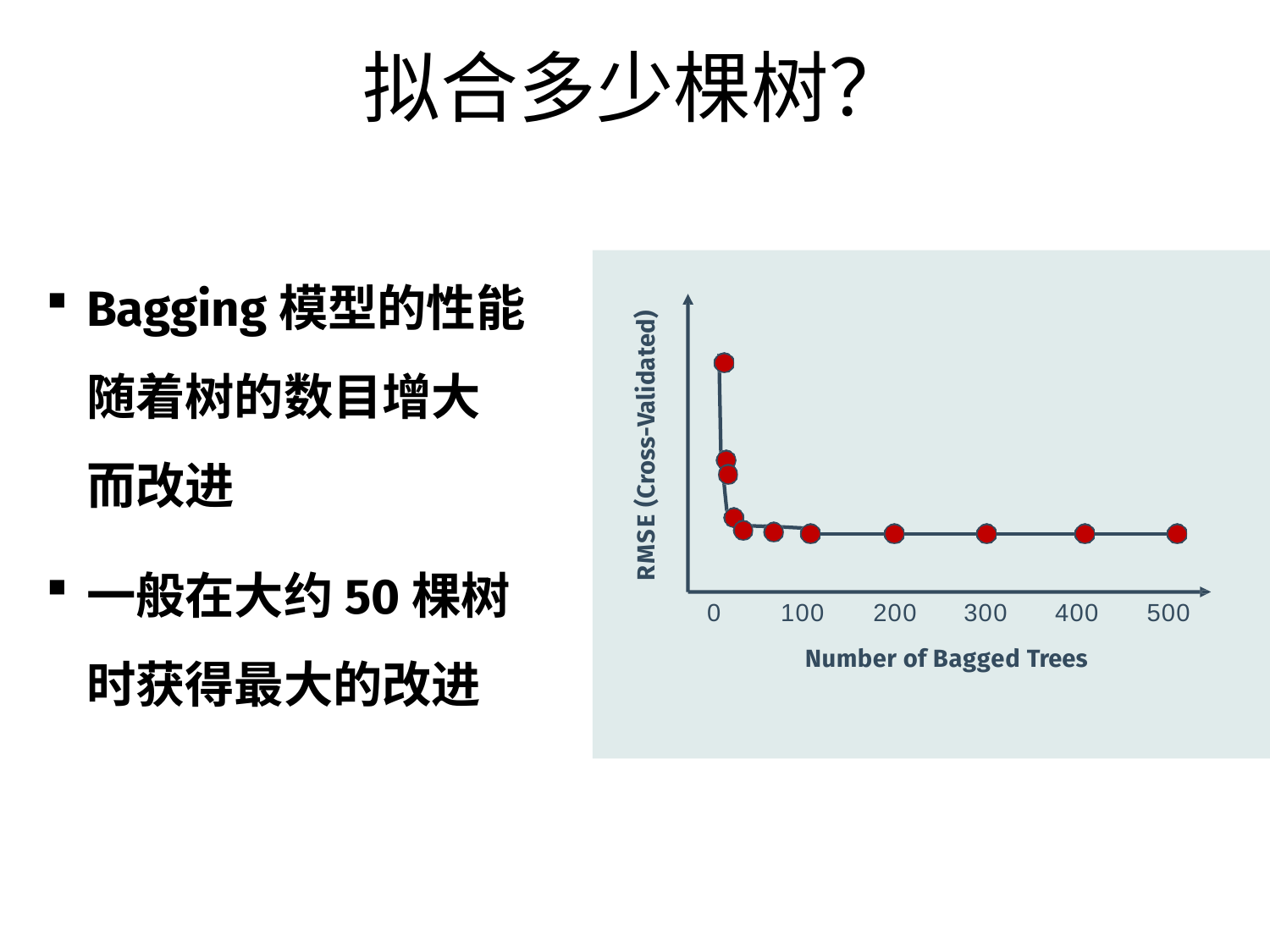

# 拟合多少棵树？
Bagging模型的性能随着树的数目增大而改进
一般在大约50棵树时获得最大的改进

RMSE (Cross-Validated)

100	200	300	400	500
Number of Bagged Trees

0